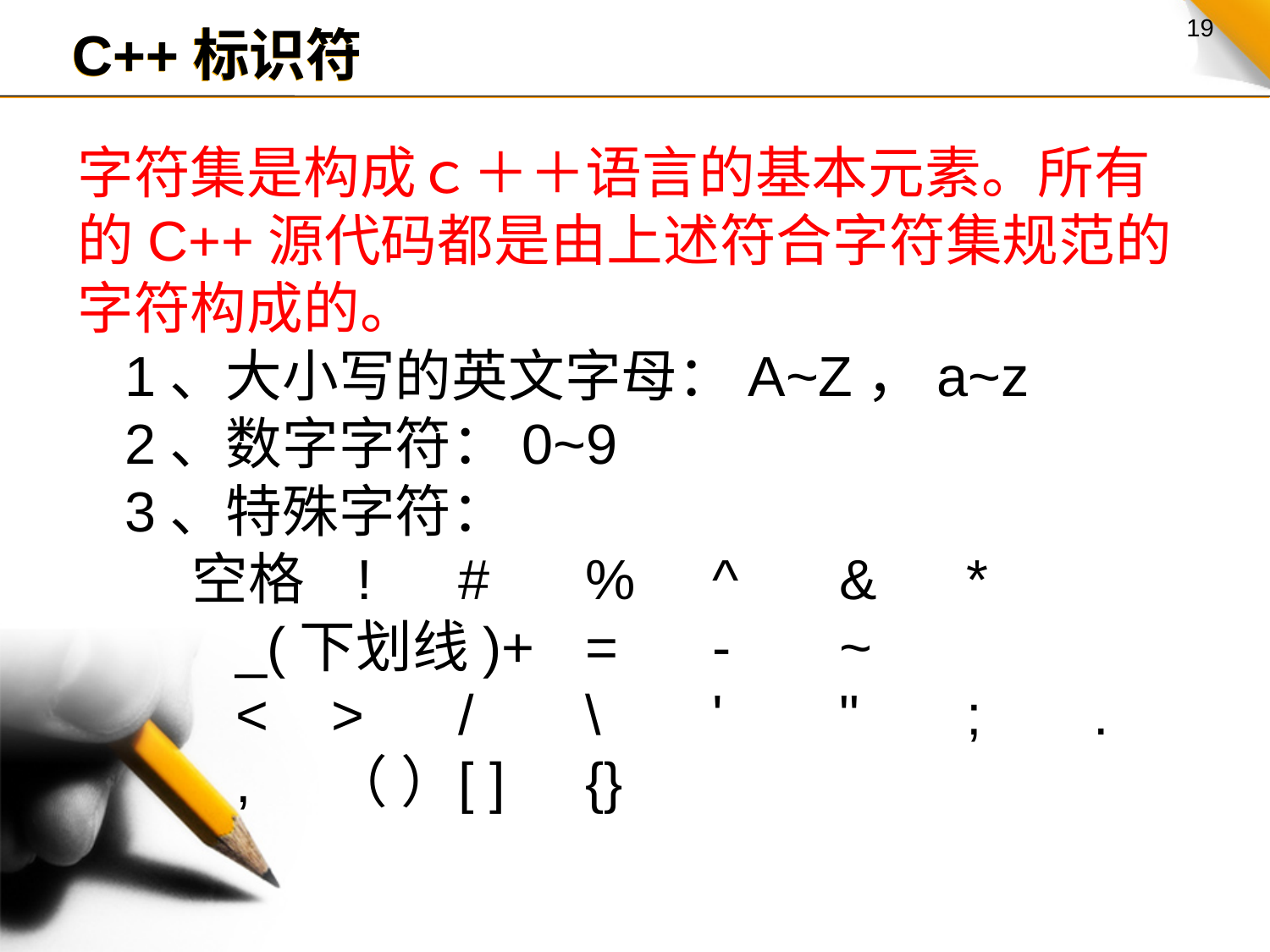

C++标识符
字符集是构成ｃ＋＋语言的基本元素。所有的C++源代码都是由上述符合字符集规范的字符构成的。
   1、大小写的英文字母：A~Z，a~z
   2、数字字符：0~9
   3、特殊字符：
         空格   !	#	%	^	&	*
	  _(下划线)+	=	-	~
	  <	>	/	\	'	"	;	.	  ,	（ ）	[ ]	{}